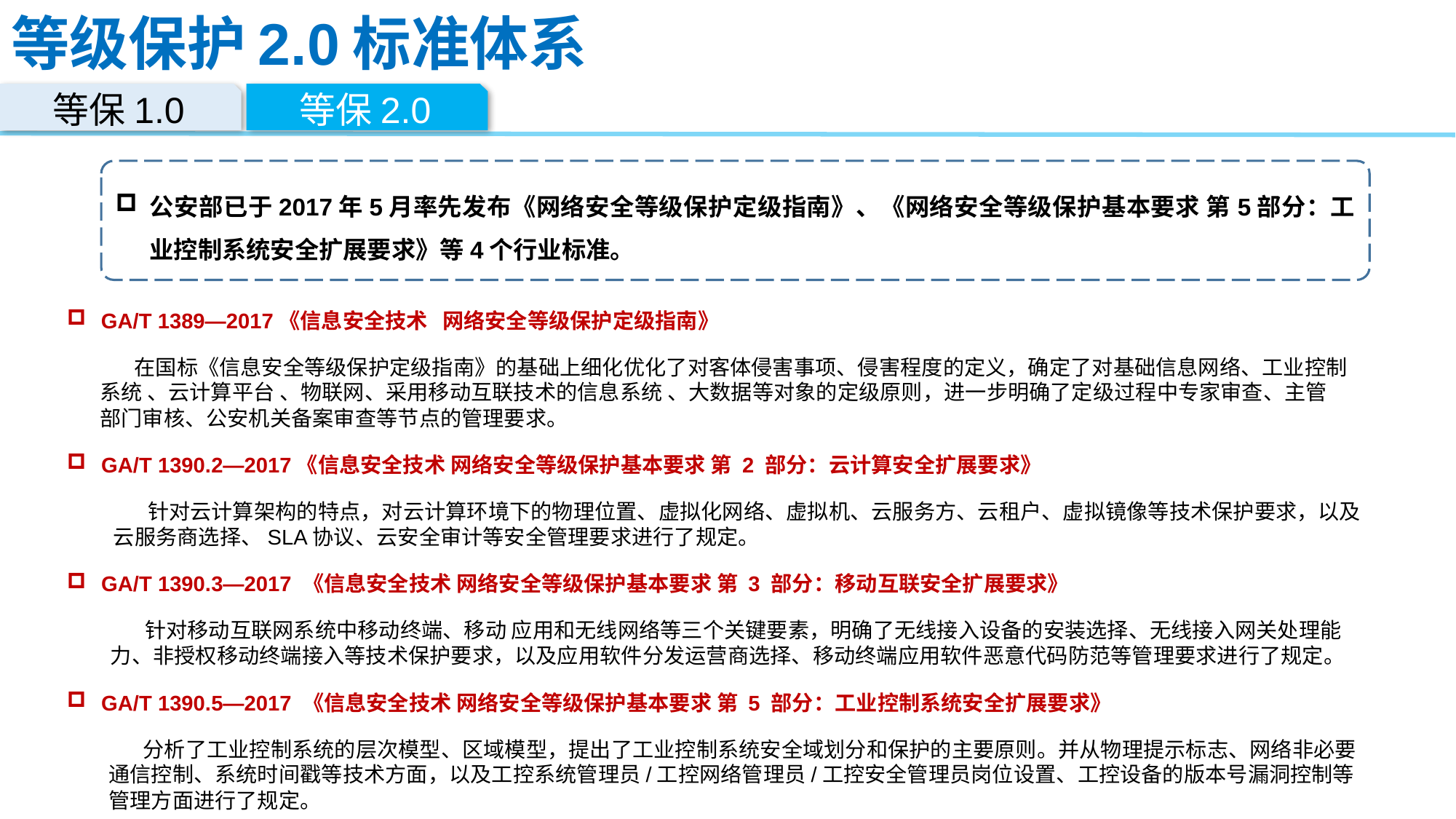

# 等级保护2.0标准体系
等保1.0
等保2.0
公安部已于2017年5月率先发布《网络安全等级保护定级指南》、《网络安全等级保护基本要求 第5部分：工业控制系统安全扩展要求》等4个行业标准。
GA/T 1389—2017《信息安全技术   网络安全等级保护定级指南》
在国标《信息安全等级保护定级指南》的基础上细化优化了对客体侵害事项、侵害程度的定义，确定了对基础信息网络、工业控制系统 、云计算平台 、物联网、采用移动互联技术的信息系统 、大数据等对象的定级原则，进一步明确了定级过程中专家审查、主管部门审核、公安机关备案审查等节点的管理要求。
GA/T 1390.2—2017《信息安全技术 网络安全等级保护基本要求 第 2 部分：云计算安全扩展要求》
针对云计算架构的特点，对云计算环境下的物理位置、虚拟化网络、虚拟机、云服务方、云租户、虚拟镜像等技术保护要求，以及云服务商选择、SLA协议、云安全审计等安全管理要求进行了规定。
GA/T 1390.3—2017 《信息安全技术 网络安全等级保护基本要求 第 3 部分：移动互联安全扩展要求》
针对移动互联网系统中移动终端、移动 应用和无线网络等三个关键要素，明确了无线接入设备的安装选择、无线接入网关处理能力、非授权移动终端接入等技术保护要求，以及应用软件分发运营商选择、移动终端应用软件恶意代码防范等管理要求进行了规定。
GA/T 1390.5—2017 《信息安全技术 网络安全等级保护基本要求 第 5 部分：工业控制系统安全扩展要求》
分析了工业控制系统的层次模型、区域模型，提出了工业控制系统安全域划分和保护的主要原则。并从物理提示标志、网络非必要通信控制、系统时间戳等技术方面，以及工控系统管理员/工控网络管理员/工控安全管理员岗位设置、工控设备的版本号漏洞控制等管理方面进行了规定。